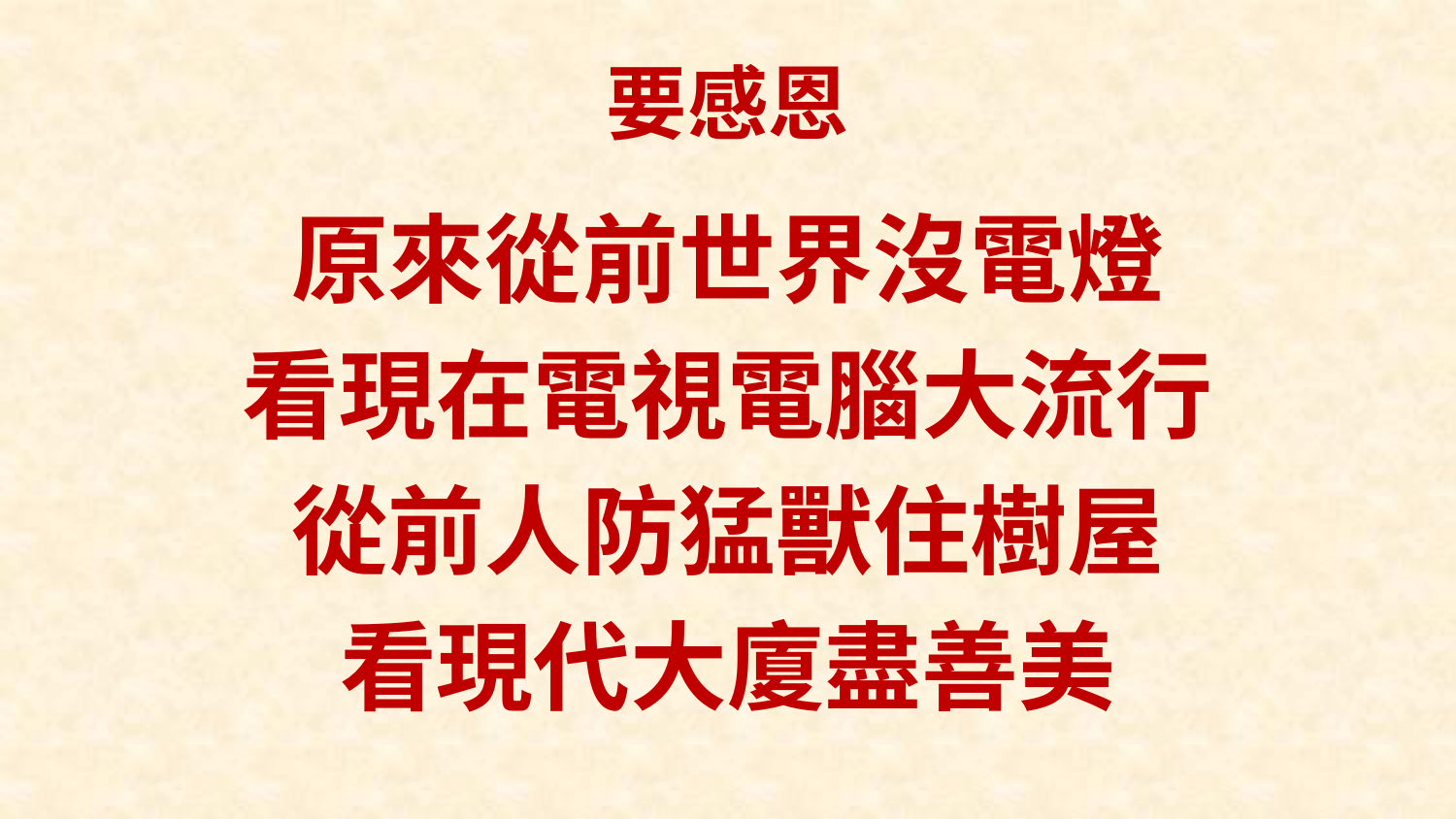

# 要感恩
原來從前世界沒電燈
看現在電視電腦大流行
從前人防猛獸住樹屋
看現代大廈盡善美